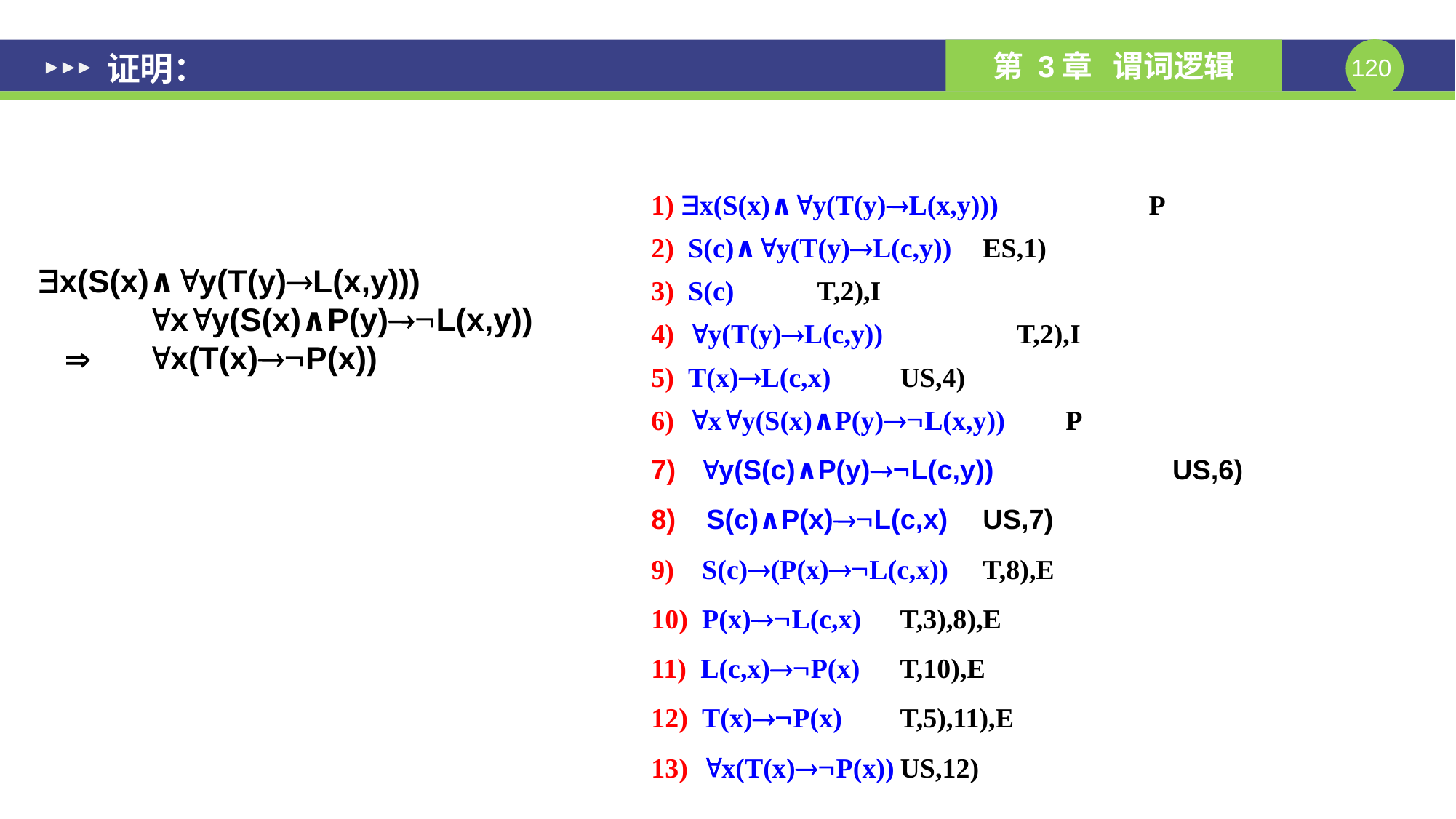

# 证明：
1) ∃x(S(x)∧∀y(T(y)→L(x,y)))                 	P
2)  S(c)∧∀y(T(y)→L(c,y))		ES,1)
3)  S(c)				T,2),I
4)  ∀y(T(y)→L(c,y))		                 T,2),I
5)  T(x)→L(c,x)			US,4)
6)  ∀x∀y(S(x)∧P(y)→¬L(x,y))	P
7)   ∀y(S(c)∧P(y)→¬L(c,y))	              US,6)
8)    S(c)∧P(x)→¬L(c,x)		US,7)
9)    S(c)→(P(x)→¬L(c,x))		T,8),E
10)  P(x)→¬L(c,x)			T,3),8),E
11)  L(c,x)→¬P(x)			T,10),E
12)  T(x)→¬P(x)			T,5),11),E
13)  ∀x(T(x)→¬P(x))		US,12)
∃x(S(x)∧∀y(T(y)→L(x,y)))
	∀x∀y(S(x)∧P(y)→¬L(x,y))
   ⇒	∀x(T(x)→¬P(x))